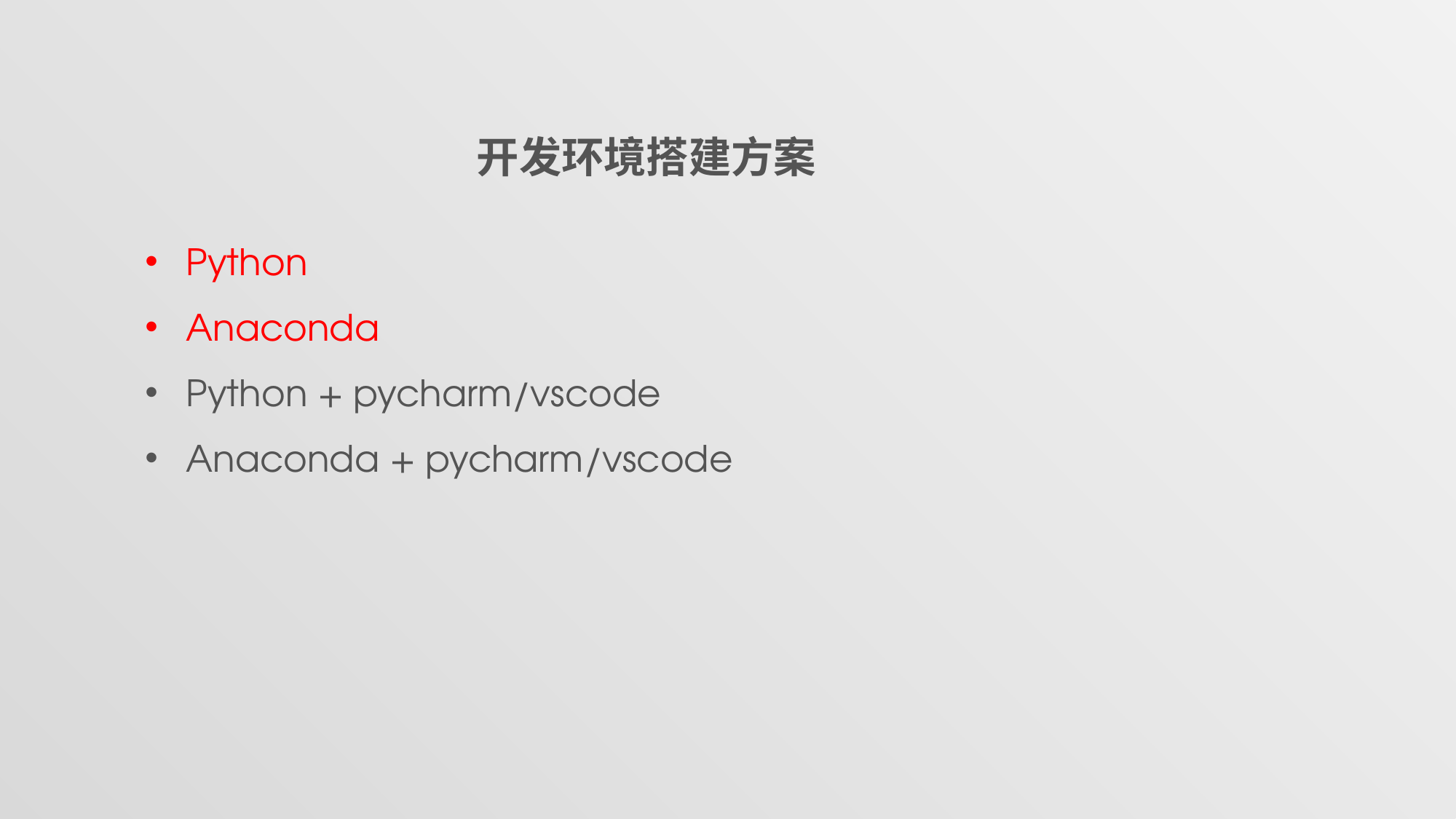

开发环境搭建方案
Python
Anaconda
Python + pycharm/vscode
Anaconda + pycharm/vscode